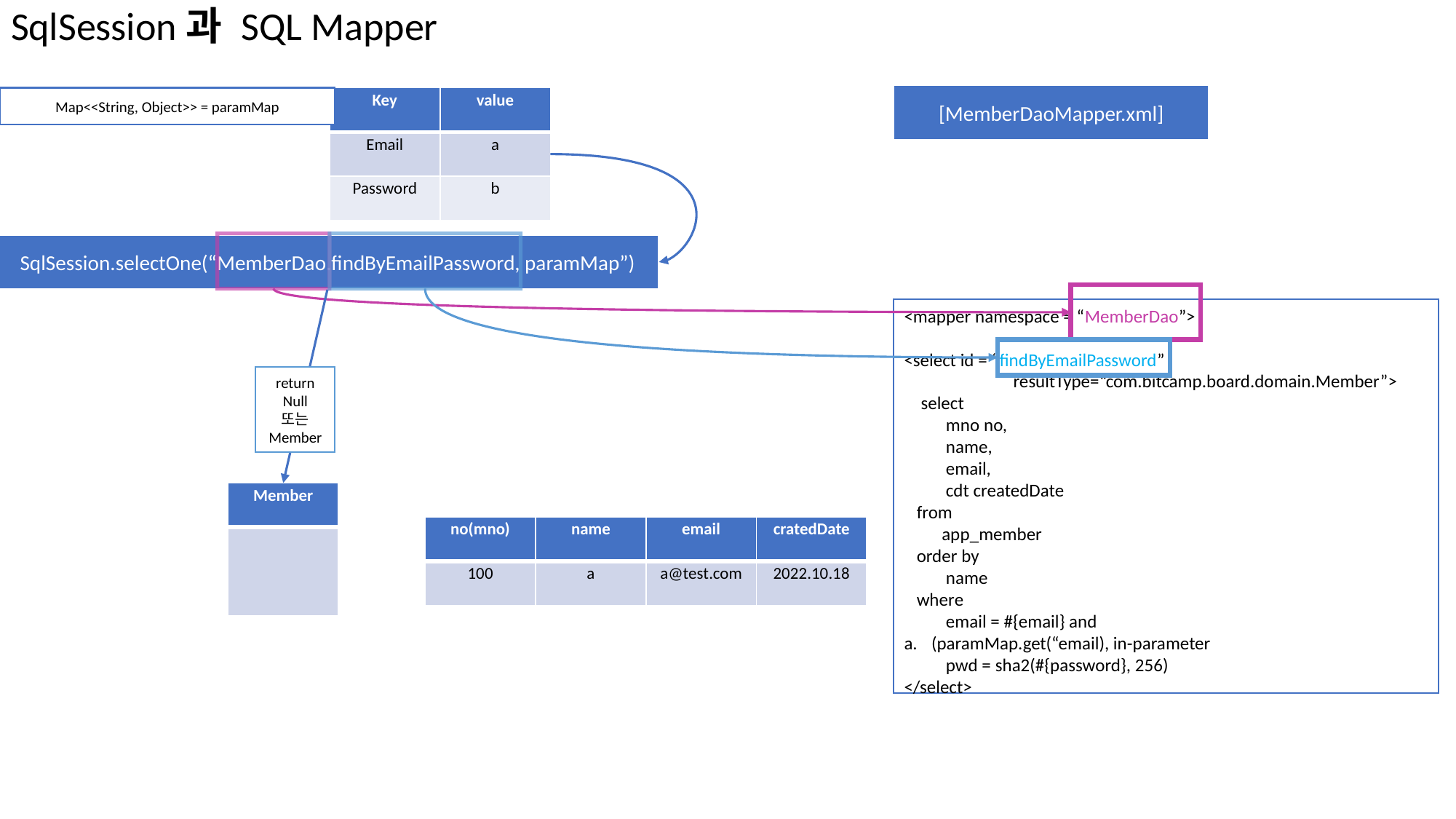

# SqlSession과 SQL Mapper
[MemberDaoMapper.xml]
Map<<String, Object>> = paramMap
| Key | value |
| --- | --- |
| Email | a |
| Password | b |

SqlSession.selectOne(“MemberDao.findByEmailPassword, paramMap”)

<mapper namespace = “MemberDao”>

<select id = “findByEmailPassword”
	resultType=“com.bitcamp.board.domain.Member”>
    select
          mno no,
          name,
          email,
          cdt createdDate
   from
         app_member
   order by
          name
   where
          email = #{email} and
(paramMap.get(“email), in-parameter
          pwd = sha2(#{password}, 256)
</select>

return
Null 또는 Member
| Member |
| --- |
|  |
| no(mno) | name | email | cratedDate |
| --- | --- | --- | --- |
| 100 | a | a@test.com | 2022.10.18 |